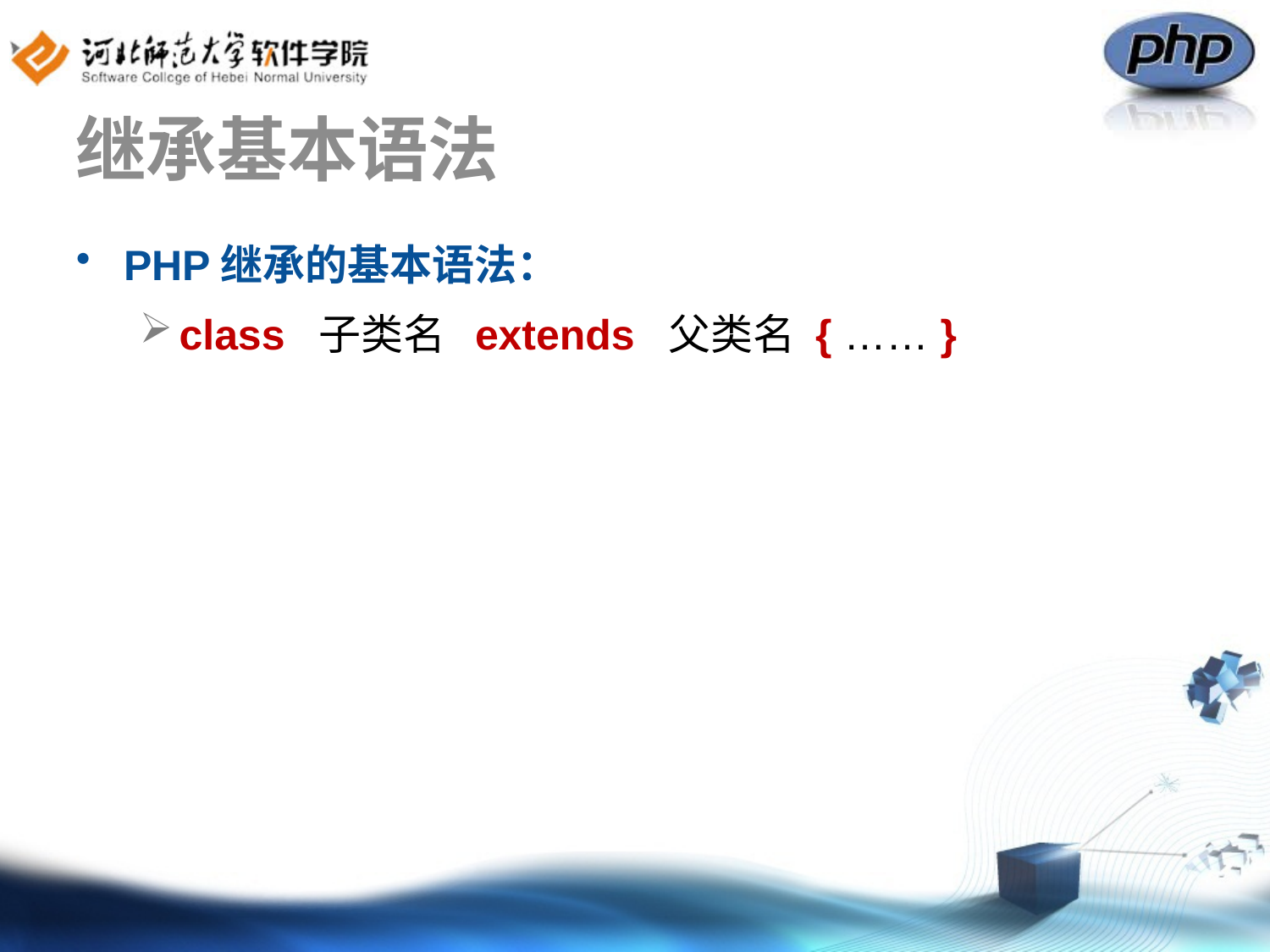

# 继承基本语法
PHP继承的基本语法：
class  子类名  extends  父类名 { …… }